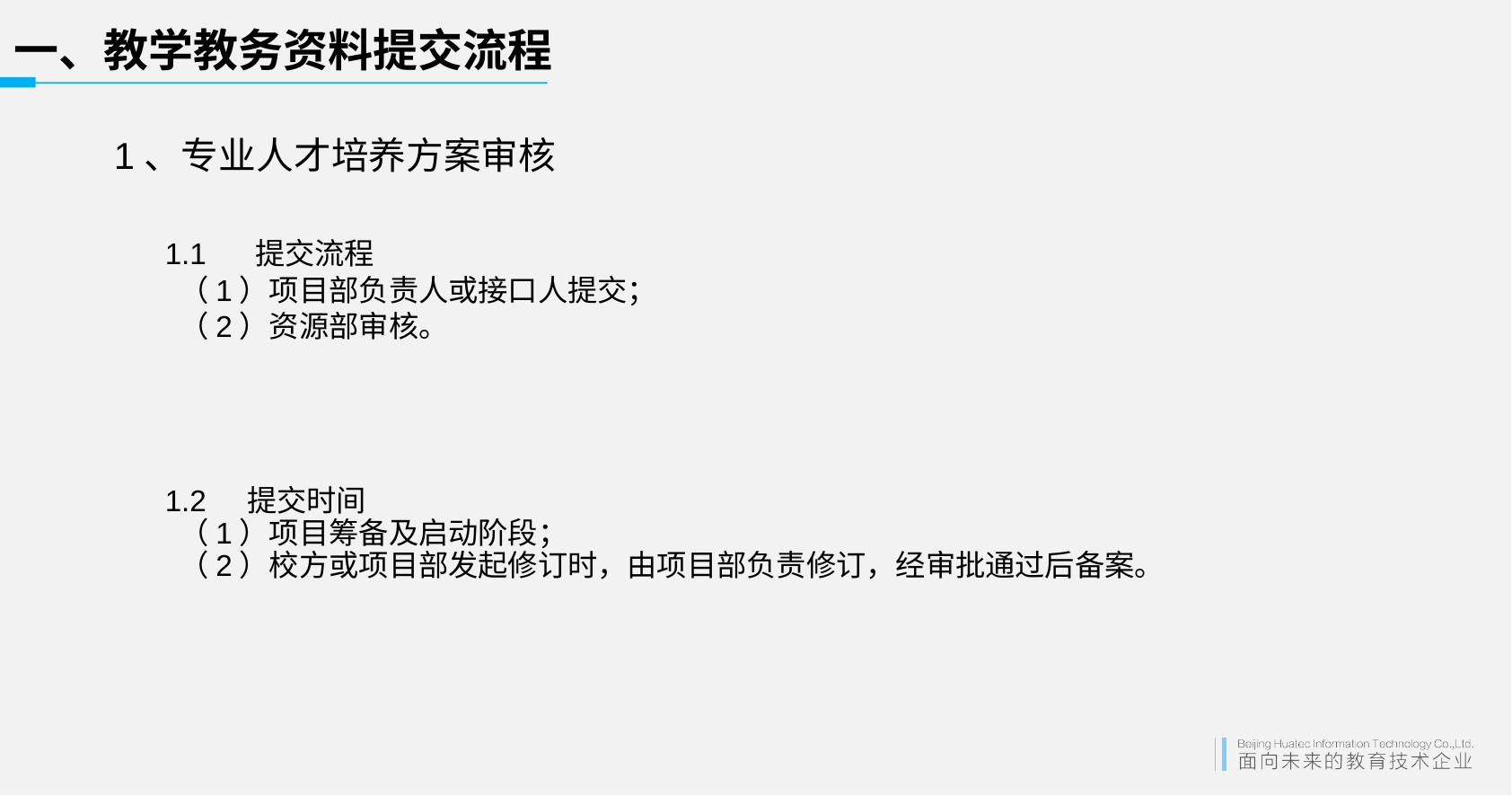

# 一、教学教务资料提交流程

1、专业人才培养方案审核
1.1     提交流程
 （1）项目部负责人或接口人提交；
 （2）资源部审核。

1.2    提交时间
 （1）项目筹备及启动阶段；
 （2）校方或项目部发起修订时，由项目部负责修订，经审批通过后备案。